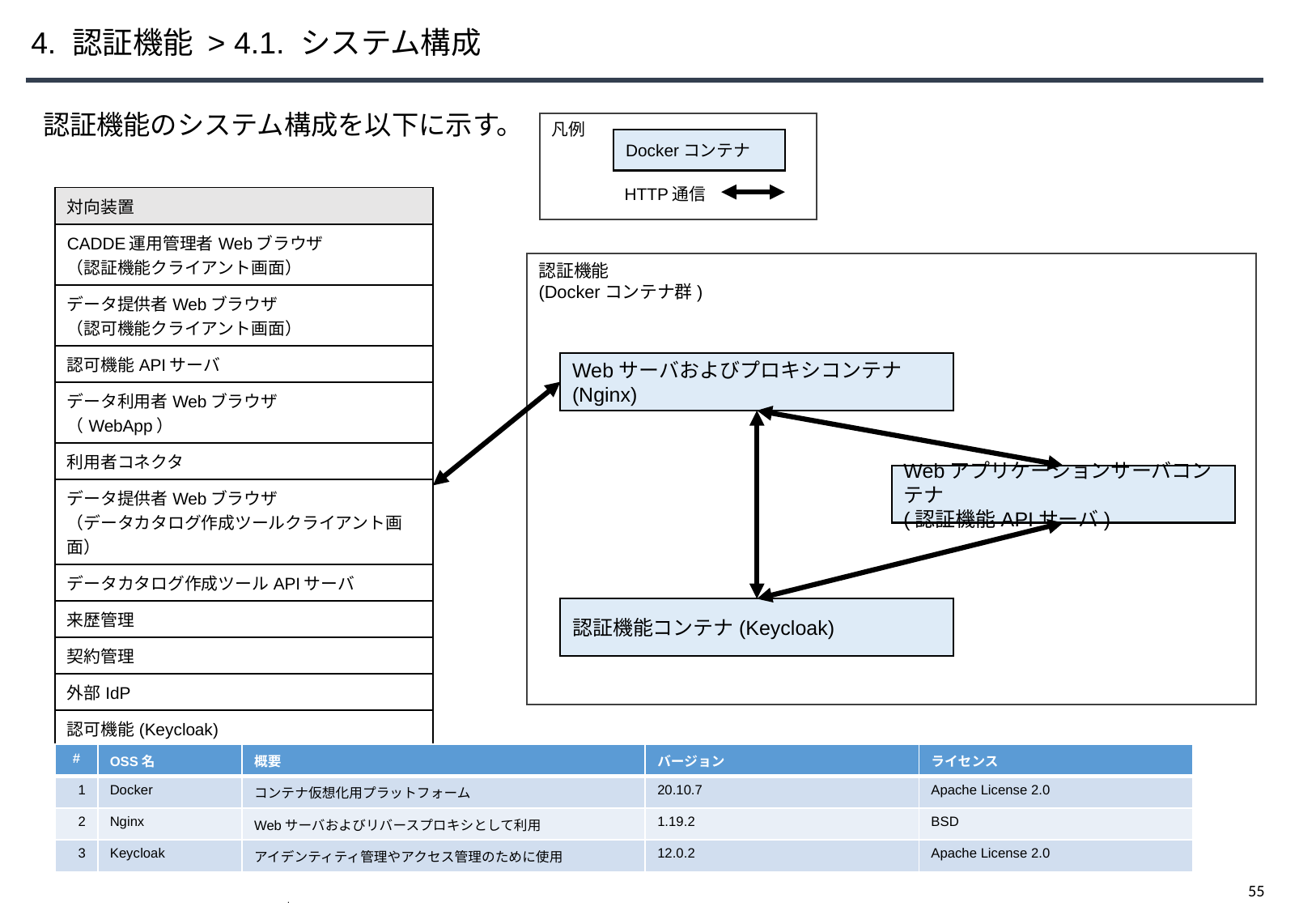

# 4. 認証機能 > 4.1. システム構成
認証機能のシステム構成を以下に示す。
凡例
Dockerコンテナ
HTTP通信
| 対向装置 |
| --- |
| CADDE運用管理者Webブラウザ （認証機能クライアント画面） |
| データ提供者Webブラウザ （認可機能クライアント画面） |
| 認可機能APIサーバ |
| データ利用者Webブラウザ （WebApp） |
| 利用者コネクタ |
| データ提供者Webブラウザ （データカタログ作成ツールクライアント画面） |
| データカタログ作成ツールAPIサーバ |
| 来歴管理 |
| 契約管理 |
| 外部IdP |
| 認可機能(Keycloak) |
| ロケーションサーバ |
認証機能
(Dockerコンテナ群)
Webサーバおよびプロキシコンテナ(Nginx)
Webアプリケーションサーバコンテナ
(認証機能APIサーバ)
認証機能コンテナ(Keycloak)
| # | OSS名 | 概要 | バージョン | ライセンス |
| --- | --- | --- | --- | --- |
| 1 | Docker | コンテナ仮想化用プラットフォーム | 20.10.7 | Apache License 2.0 |
| 2 | Nginx | Webサーバおよびリバースプロキシとして利用 | 1.19.2 | BSD |
| 3 | Keycloak | アイデンティティ管理やアクセス管理のために使用 | 12.0.2 | Apache License 2.0 |